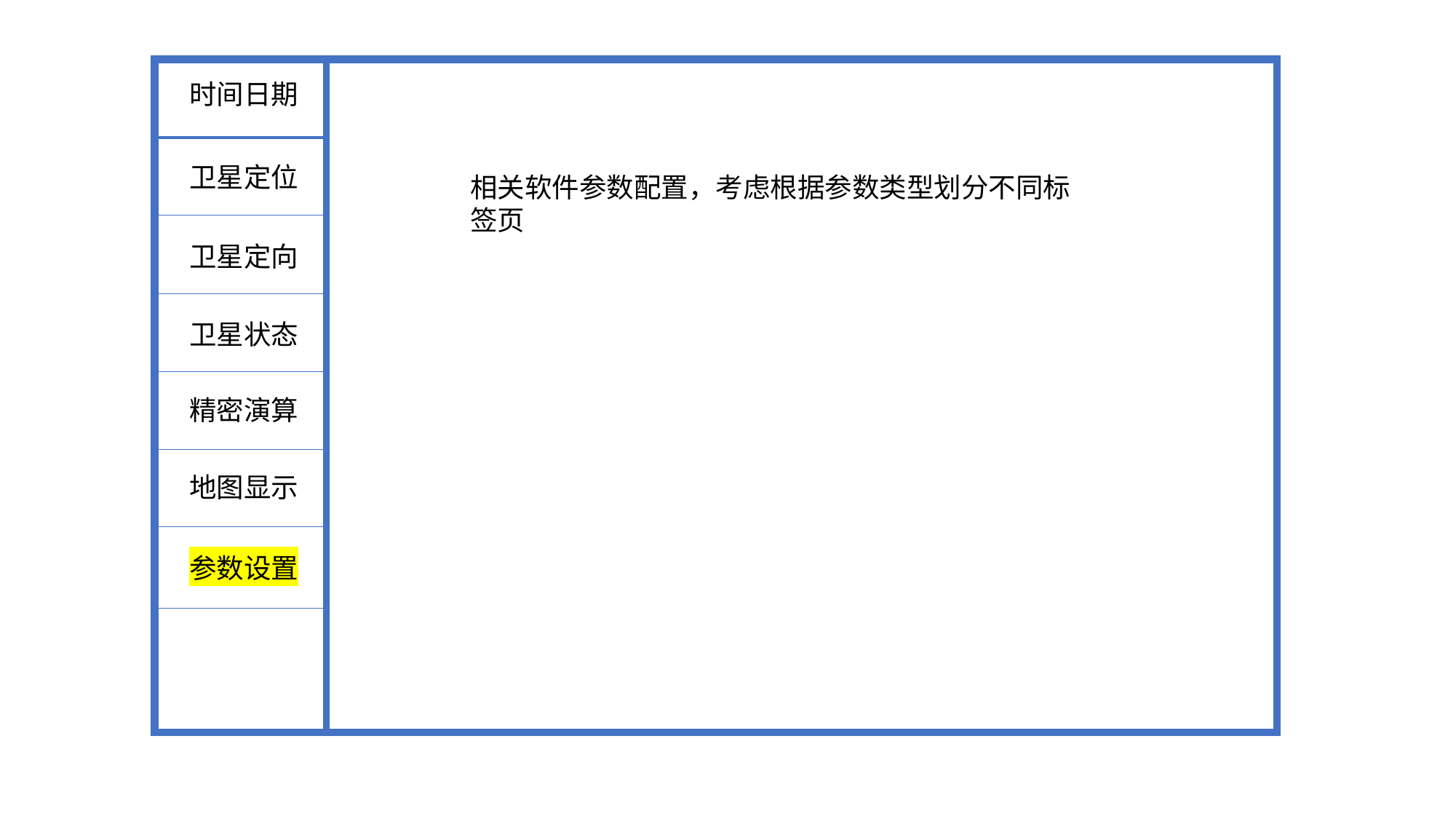

时间日期
卫星定位
相关软件参数配置，考虑根据参数类型划分不同标签页
卫星定向
卫星状态
精密演算
地图显示
参数设置